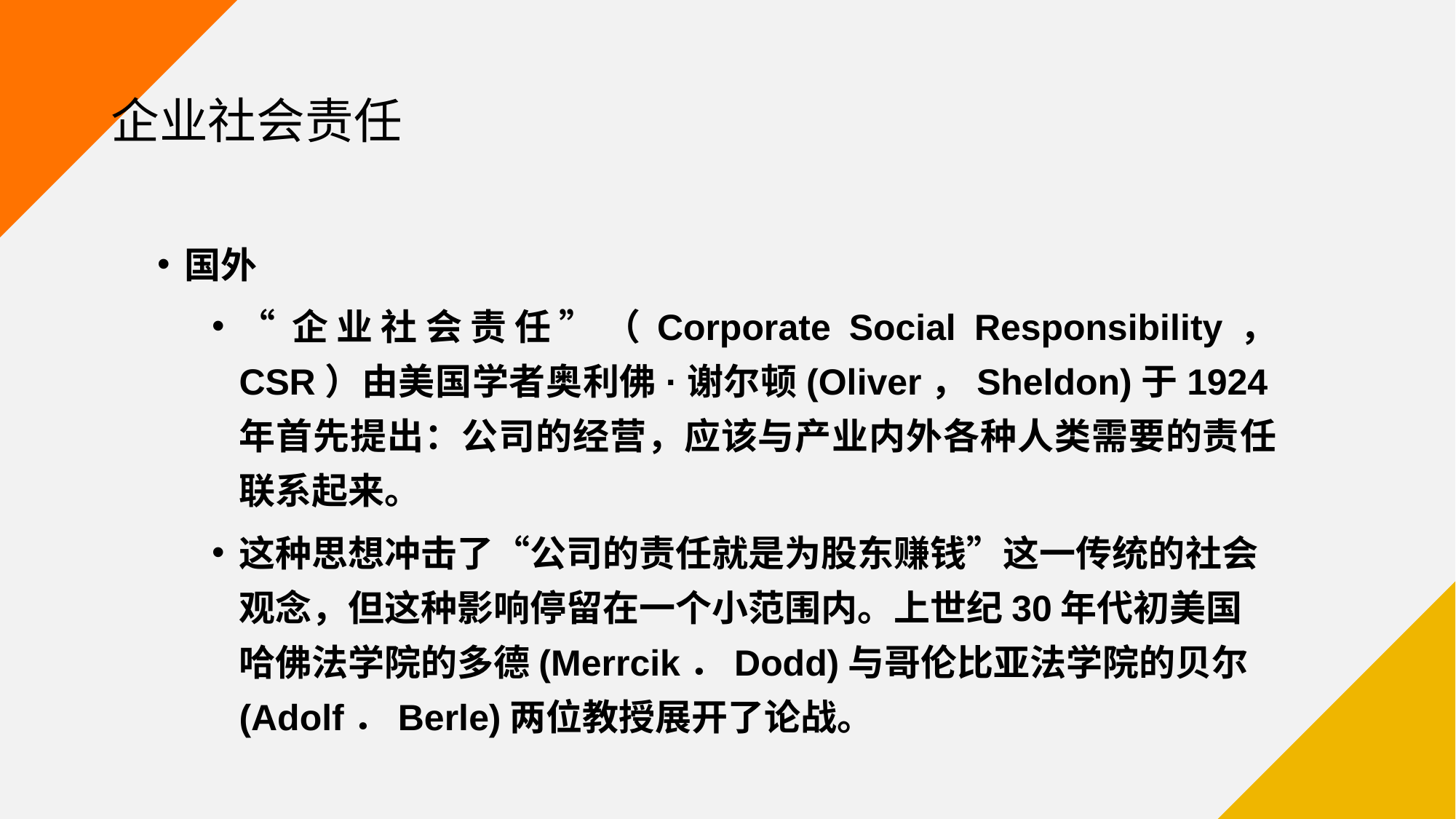

# 企业社会责任
国外
“企业社会责任”（Corporate Social Responsibility， CSR）由美国学者奥利佛·谢尔顿(Oliver，Sheldon)于1924年首先提出：公司的经营，应该与产业内外各种人类需要的责任联系起来。
这种思想冲击了“公司的责任就是为股东赚钱”这一传统的社会观念，但这种影响停留在一个小范围内。上世纪30年代初美国哈佛法学院的多德(Merrcik．Dodd)与哥伦比亚法学院的贝尔(Adolf．Berle)两位教授展开了论战。